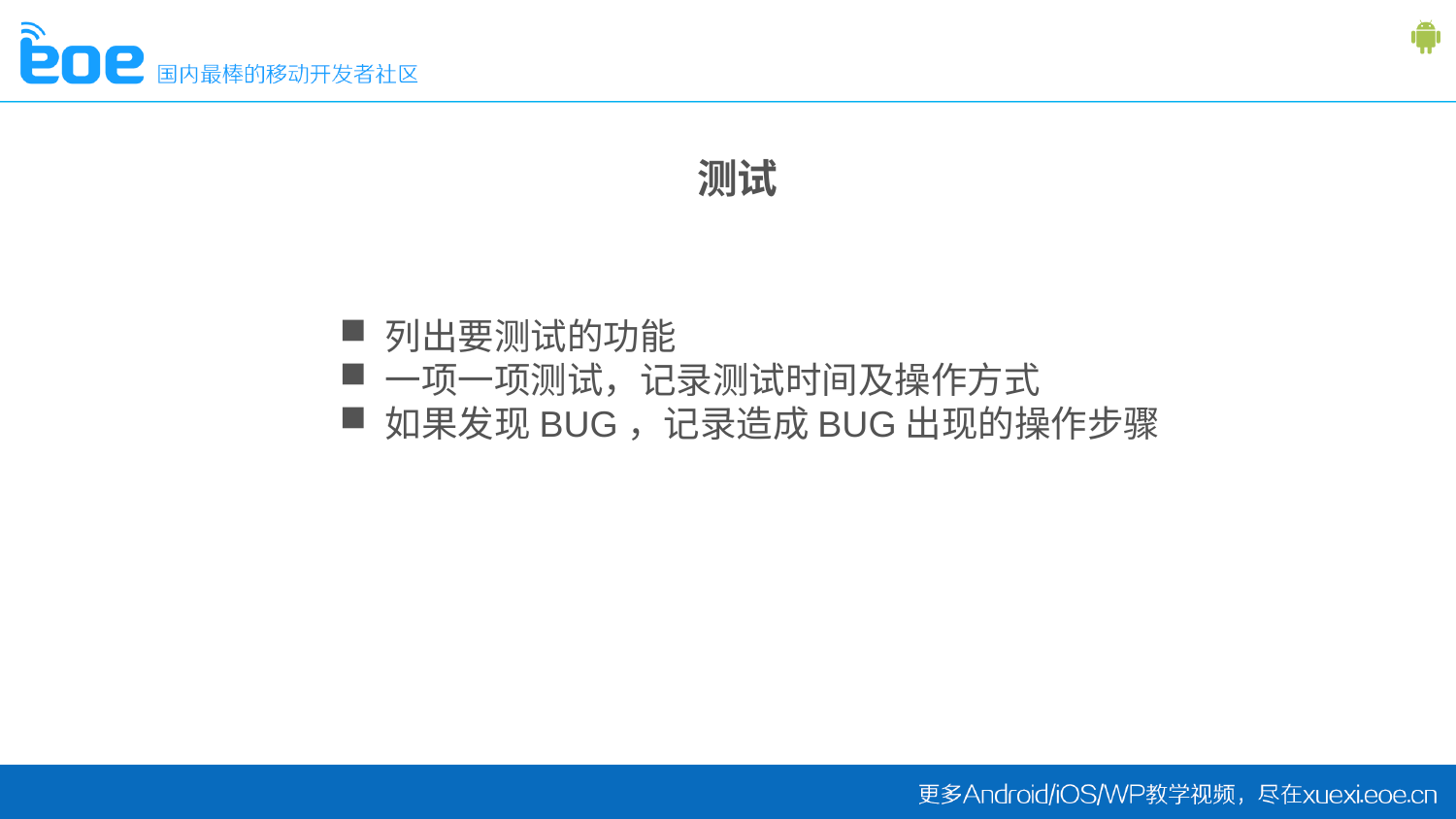

测试
列出要测试的功能
一项一项测试，记录测试时间及操作方式
如果发现BUG，记录造成BUG出现的操作步骤